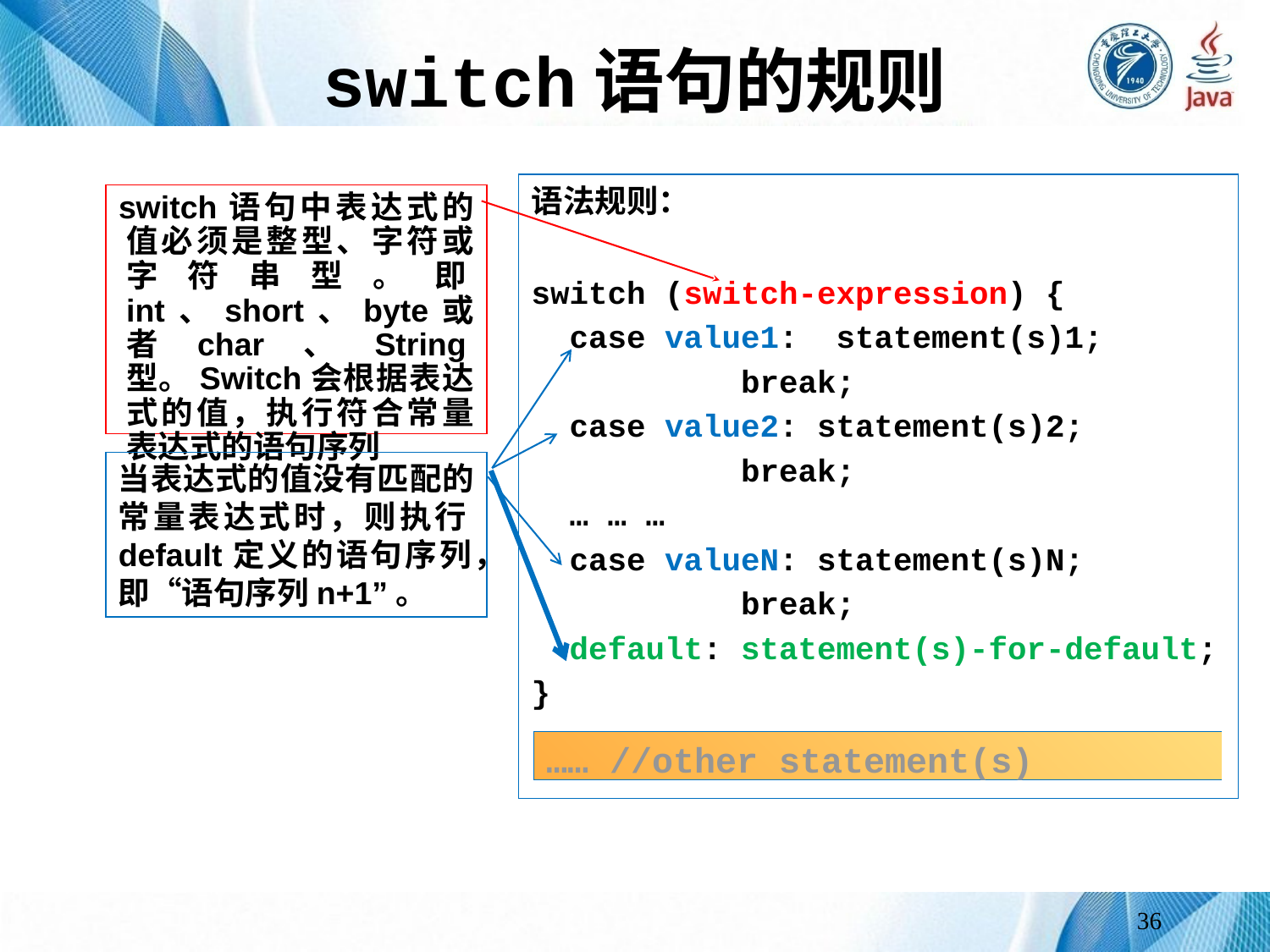

# switch语句的规则
语法规则：

switch (switch-expression) {
  case value1:  statement(s)1;
           break;
  case value2: statement(s)2;
           break;
  … … …
  case valueN: statement(s)N;
           break;
  default: statement(s)-for-default;
}
switch语句中表达式的值必须是整型、字符或字符串型。即int、short、byte或者char、String型。Switch会根据表达式的值，执行符合常量表达式的语句序列

当表达式的值没有匹配的常量表达式时，则执行default定义的语句序列，即“语句序列n+1”。
…… //other statement(s)
36